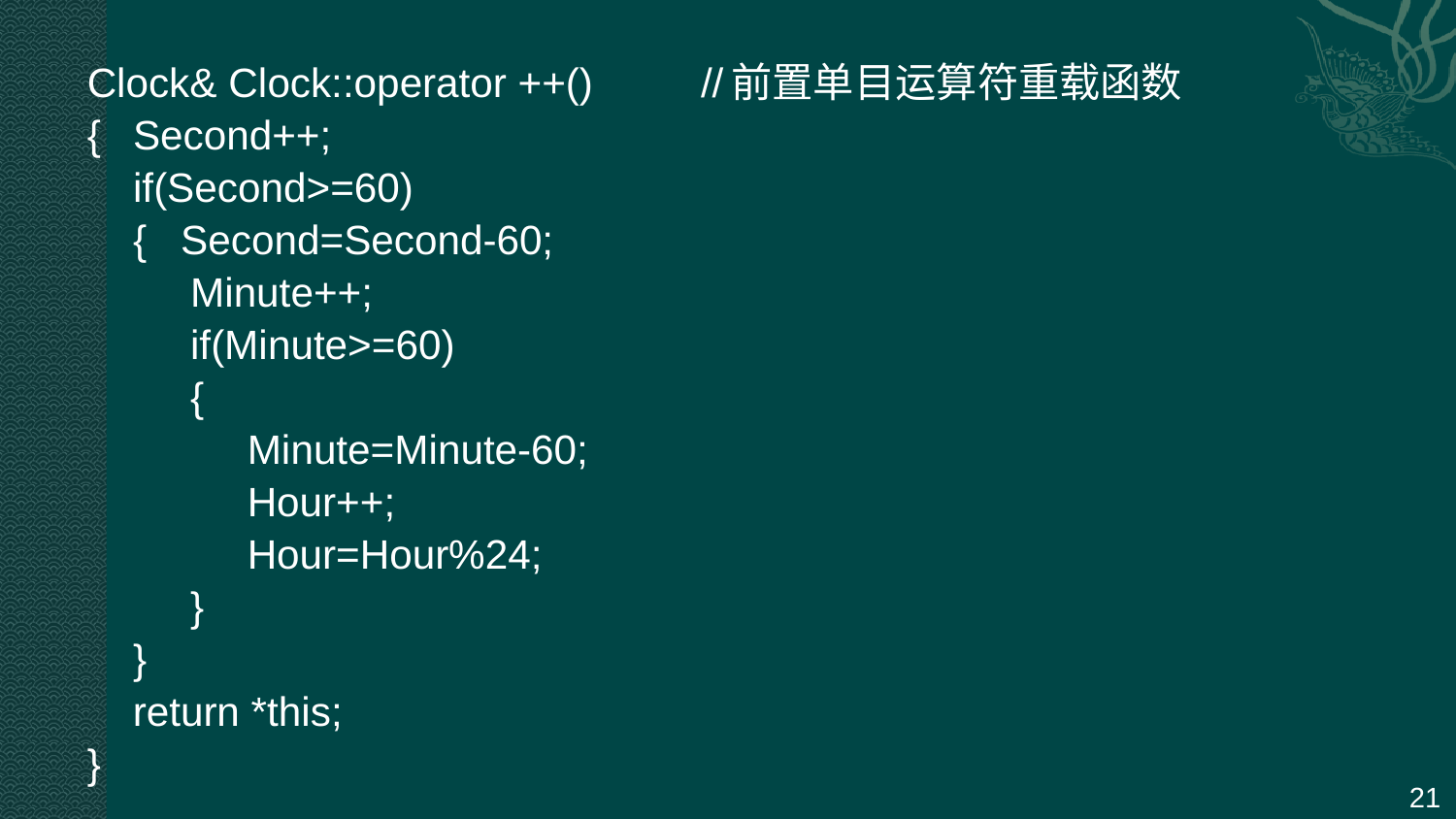

Clock& Clock::operator ++()	//前置单目运算符重载函数
{	Second++;
	if(Second>=60)
	{   Second=Second-60;
	     Minute++;
	     if(Minute>=60)
	     {
	          Minute=Minute-60;
	          Hour++;
	          Hour=Hour%24;
	     }
	}
    return *this;
}
21